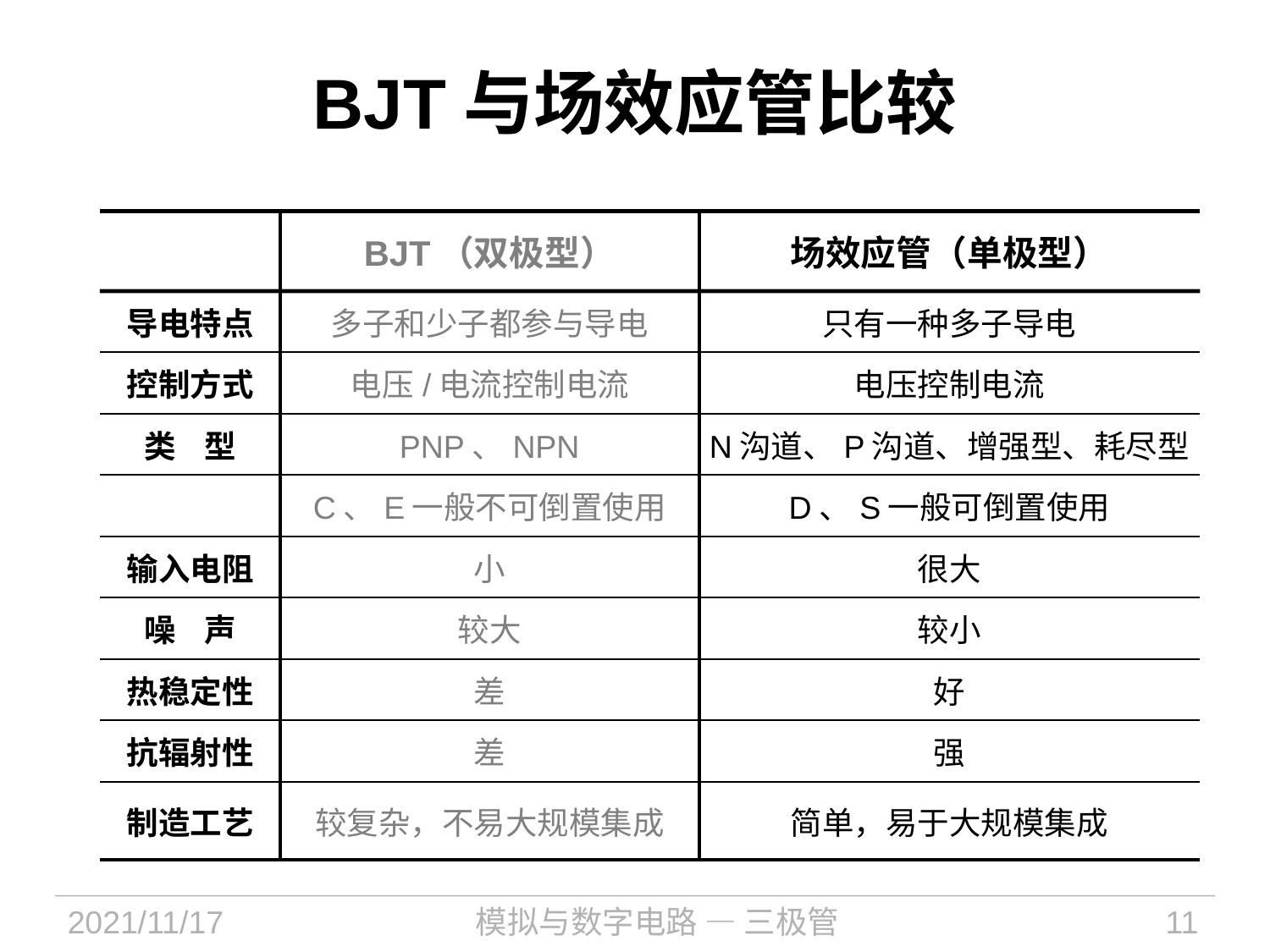

# BJT与场效应管比较

|  | BJT（双极型） | 场效应管（单极型） |
| --- | --- | --- |
| 导电特点 | 多子和少子都参与导电 | 只有一种多子导电 |
| 控制方式 | 电压/电流控制电流 | 电压控制电流 |
| 类 型 | PNP、NPN | N沟道、P沟道、增强型、耗尽型 |
|  | C、E一般不可倒置使用 | D、S一般可倒置使用 |
| 输入电阻 | 小 | 很大 |
| 噪 声 | 较大 | 较小 |
| 热稳定性 | 差 | 好 |
| 抗辐射性 | 差 | 强 |
| 制造工艺 | 较复杂，不易大规模集成 | 简单，易于大规模集成 |

2021/11/17
模拟与数字电路 — 三极管
11